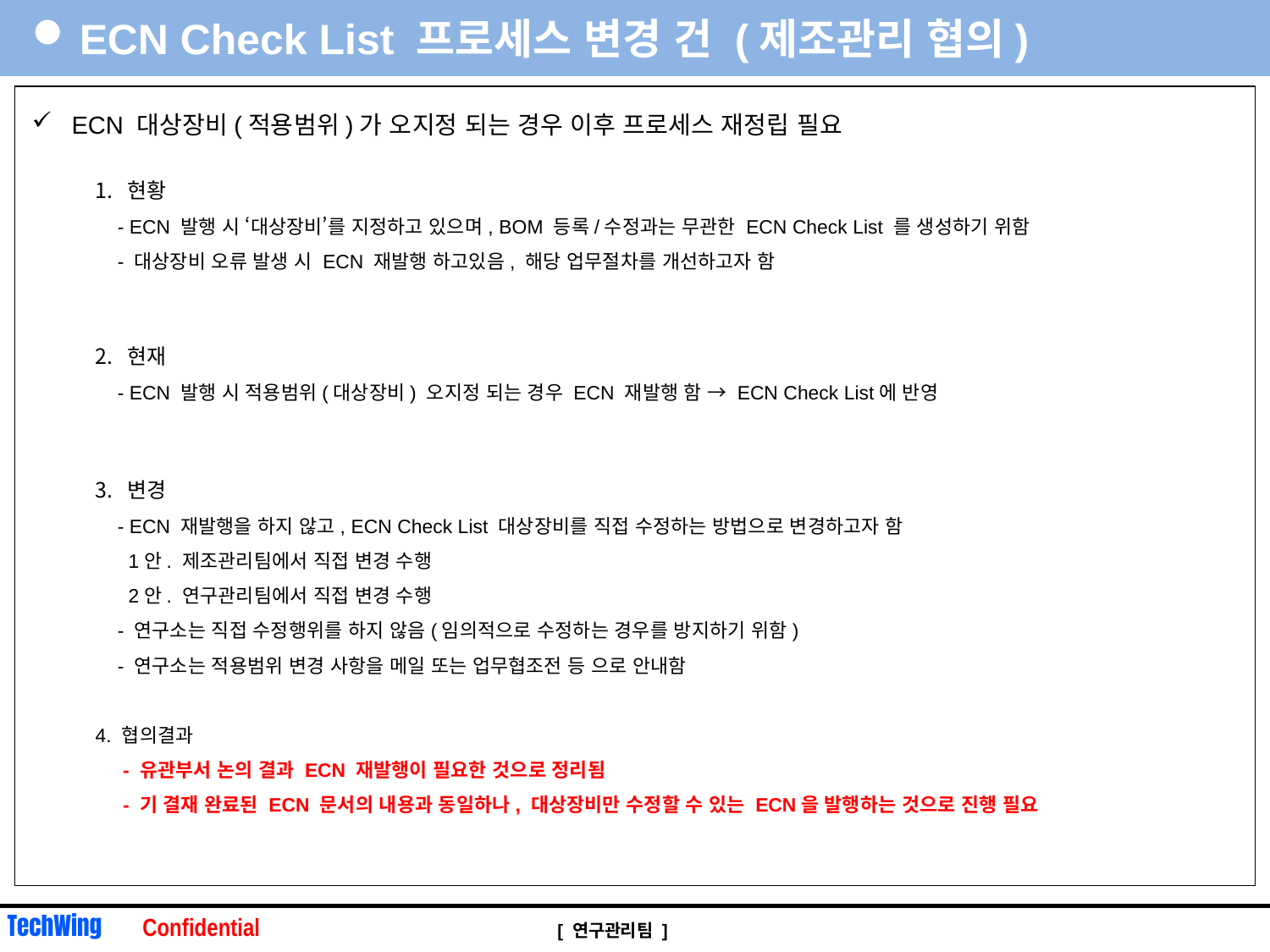

ECN Check List 프로세스 변경 건 (제조관리 협의)
ECN 대상장비(적용범위)가 오지정 되는 경우 이후 프로세스 재정립 필요

현황
    - ECN 발행 시 ‘대상장비’를 지정하고 있으며, BOM 등록/수정과는 무관한 ECN Check List 를 생성하기 위함
    - 대상장비 오류 발생 시 ECN 재발행 하고있음, 해당 업무절차를 개선하고자 함

현재
    - ECN 발행 시 적용범위(대상장비) 오지정 되는 경우 ECN 재발행 함 → ECN Check List에 반영

변경
    - ECN 재발행을 하지 않고, ECN Check List 대상장비를 직접 수정하는 방법으로 변경하고자 함
      1안. 제조관리팀에서 직접 변경 수행
      2안. 연구관리팀에서 직접 변경 수행
    - 연구소는 직접 수정행위를 하지 않음(임의적으로 수정하는 경우를 방지하기 위함)
    - 연구소는 적용범위 변경 사항을 메일 또는 업무협조전 등 으로 안내함

4. 협의결과
     - 유관부서 논의 결과 ECN 재발행이 필요한 것으로 정리됨
     - 기 결재 완료된 ECN 문서의 내용과 동일하나, 대상장비만 수정할 수 있는 ECN을 발행하는 것으로 진행 필요